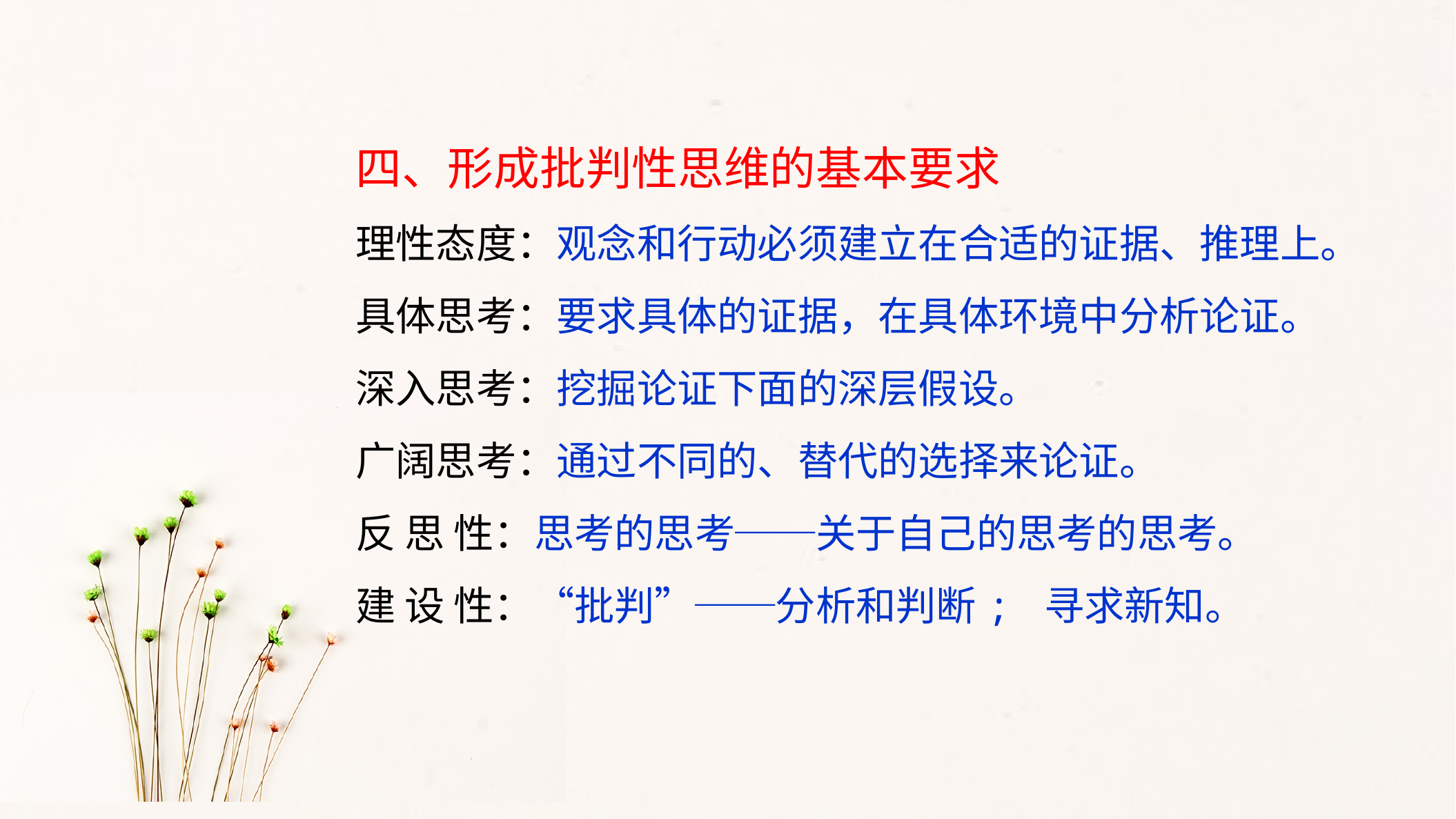

四、形成批判性思维的基本要求
理性态度：观念和行动必须建立在合适的证据、推理上。
具体思考：要求具体的证据，在具体环境中分析论证。
深入思考：挖掘论证下面的深层假设。
广阔思考：通过不同的、替代的选择来论证。
反 思 性：思考的思考──关于自己的思考的思考。
建 设 性：“批判”──分析和判断; 寻求新知。